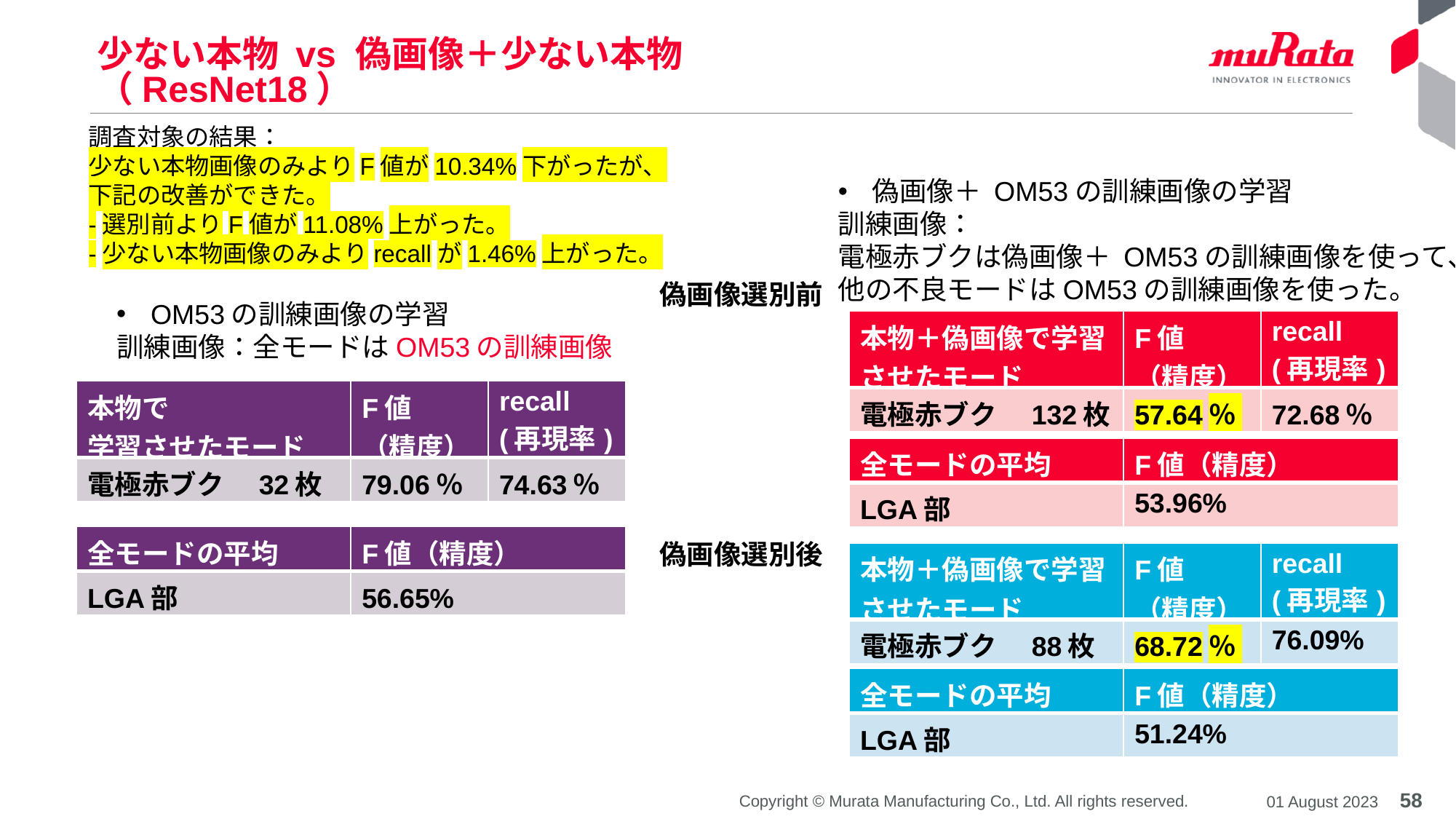

# 少ない本物 vs 偽画像＋少ない本物 （ResNet18）
調査対象の結果：
少ない本物画像のみよりF値が10.34%下がったが、
下記の改善ができた。
-選別前よりF値が11.08%上がった。
-少ない本物画像のみよりrecallが1.46%上がった。

偽画像＋ OM53の訓練画像の学習
訓練画像：
電極赤ブクは偽画像＋ OM53の訓練画像を使って、
他の不良モードはOM53の訓練画像を使った。

偽画像選別前
OM53の訓練画像の学習
訓練画像：全モードはOM53の訓練画像

| 本物＋偽画像で学習させたモード | F値 （精度） | recall (再現率) |
| --- | --- | --- |
| 電極赤ブク　132枚 | 57.64％ | 72.68％ |
| 本物で 学習させたモード | F値 （精度） | recall (再現率) |
| --- | --- | --- |
| 電極赤ブク　32枚 | 79.06％ | 74.63％ |
| 全モードの平均 | F値（精度） |
| --- | --- |
| LGA部 | 53.96% |
| 全モードの平均 | F値（精度） |
| --- | --- |
| LGA部 | 56.65% |
偽画像選別後
| 本物＋偽画像で学習させたモード | F値 （精度） | recall (再現率) |
| --- | --- | --- |
| 電極赤ブク　88枚 | 68.72％ | 76.09% |
| 全モードの平均 | F値（精度） |
| --- | --- |
| LGA部 | 51.24% |